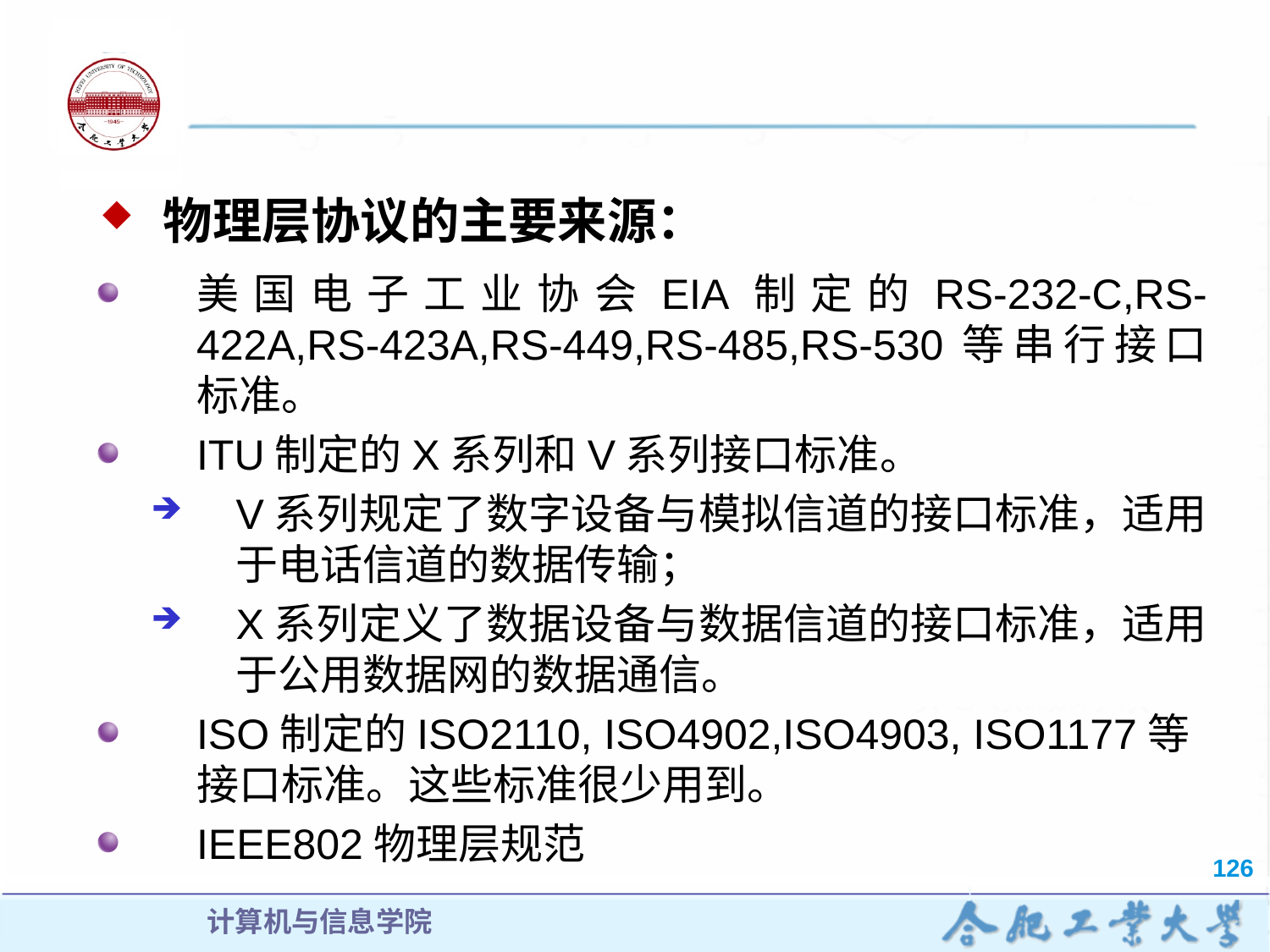

物理层协议的主要来源：
美国电子工业协会EIA制定的RS-232-C,RS-422A,RS-423A,RS-449,RS-485,RS-530等串行接口标准。
ITU制定的X系列和V系列接口标准。
V系列规定了数字设备与模拟信道的接口标准，适用于电话信道的数据传输；
X系列定义了数据设备与数据信道的接口标准，适用于公用数据网的数据通信。
ISO制定的ISO2110, ISO4902,ISO4903, ISO1177等接口标准。这些标准很少用到。
IEEE802物理层规范